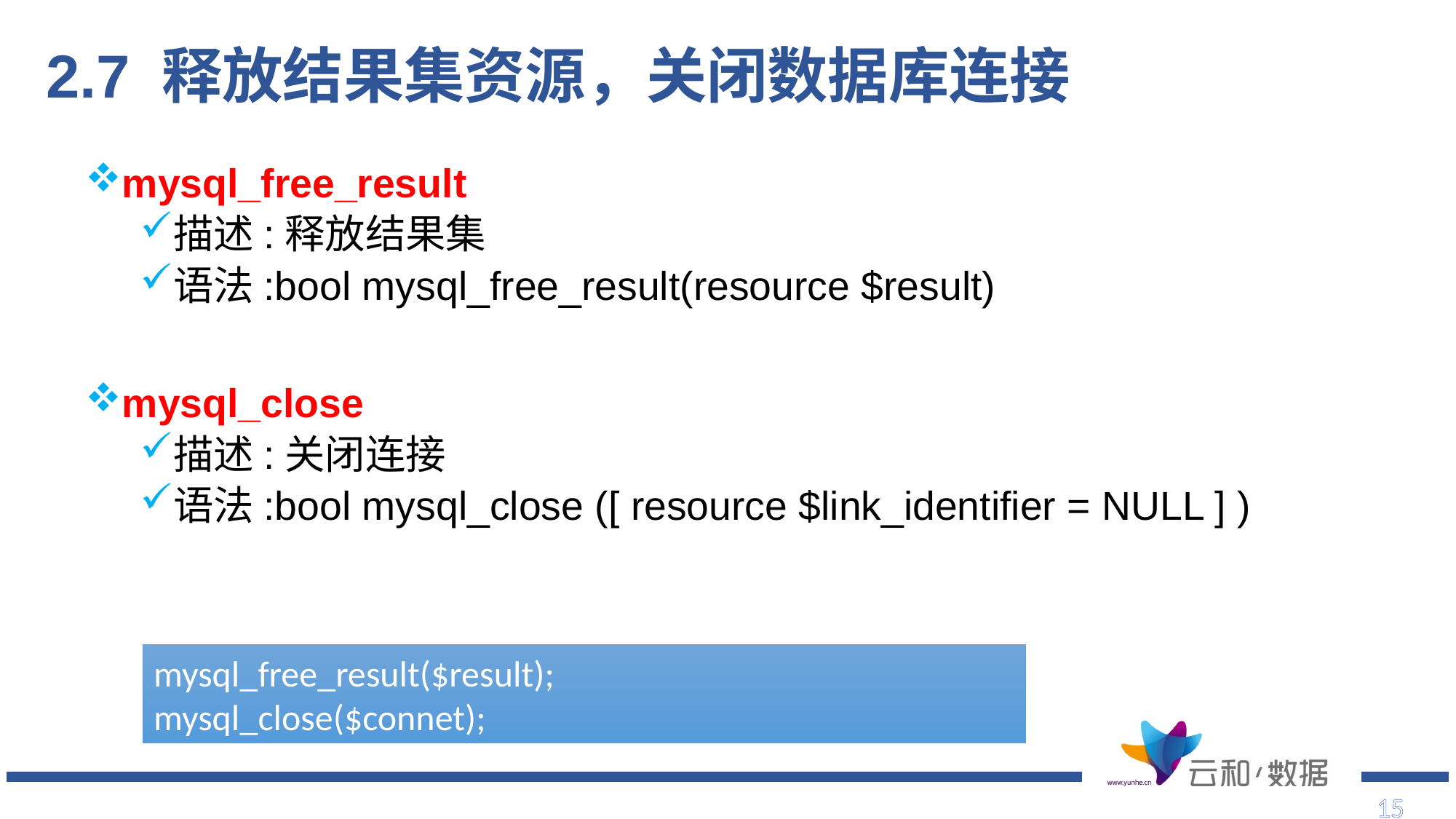

# 2.7 释放结果集资源，关闭数据库连接
mysql_free_result
描述:释放结果集
语法:bool mysql_free_result(resource $result)

mysql_close
描述:关闭连接
语法:bool mysql_close ([ resource $link_identifier = NULL ] )
mysql_free_result($result);
mysql_close($connet);